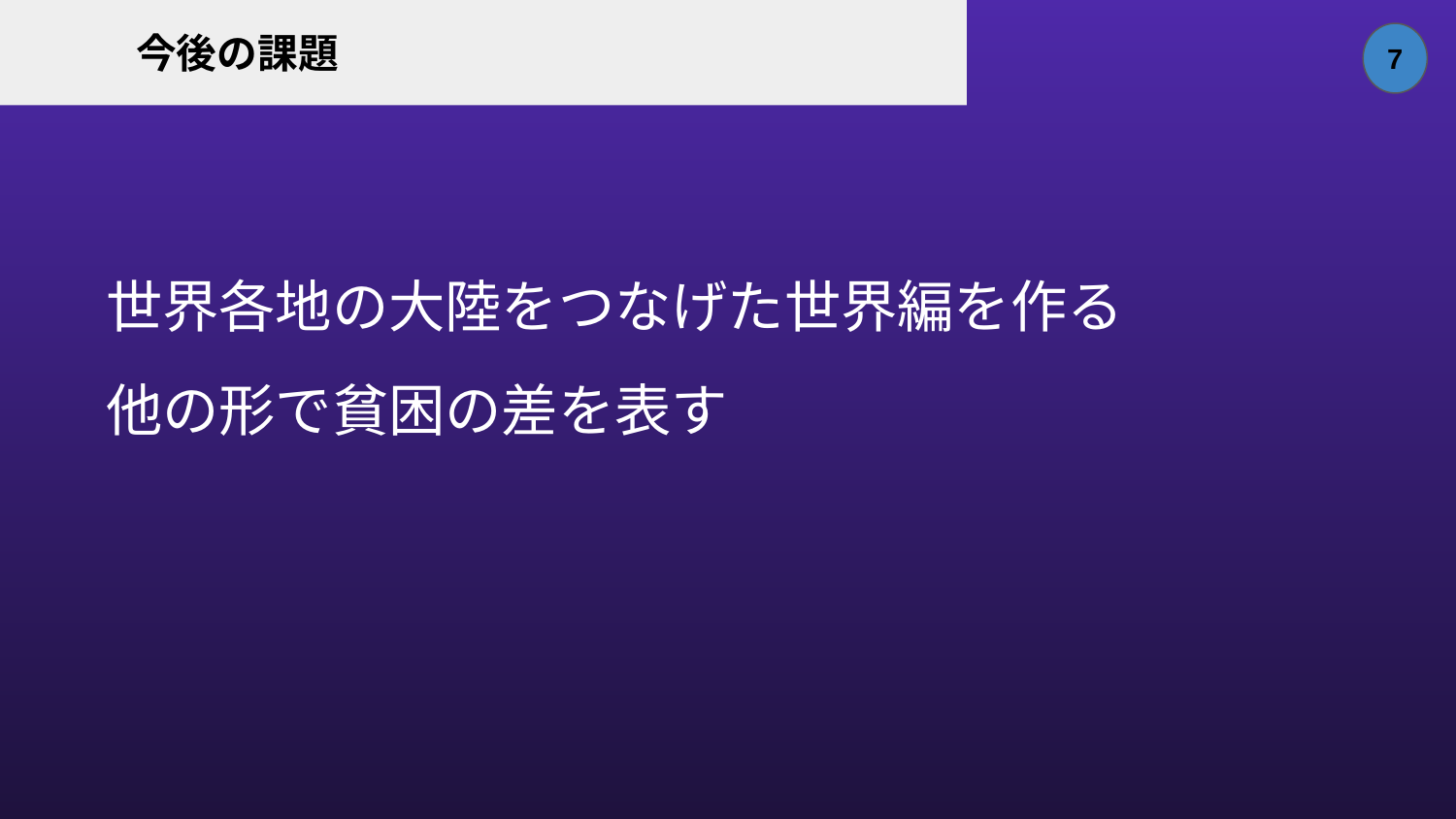

今後の課題
7
世界各地の大陸をつなげた世界編を作る

他の形で貧困の差を表す